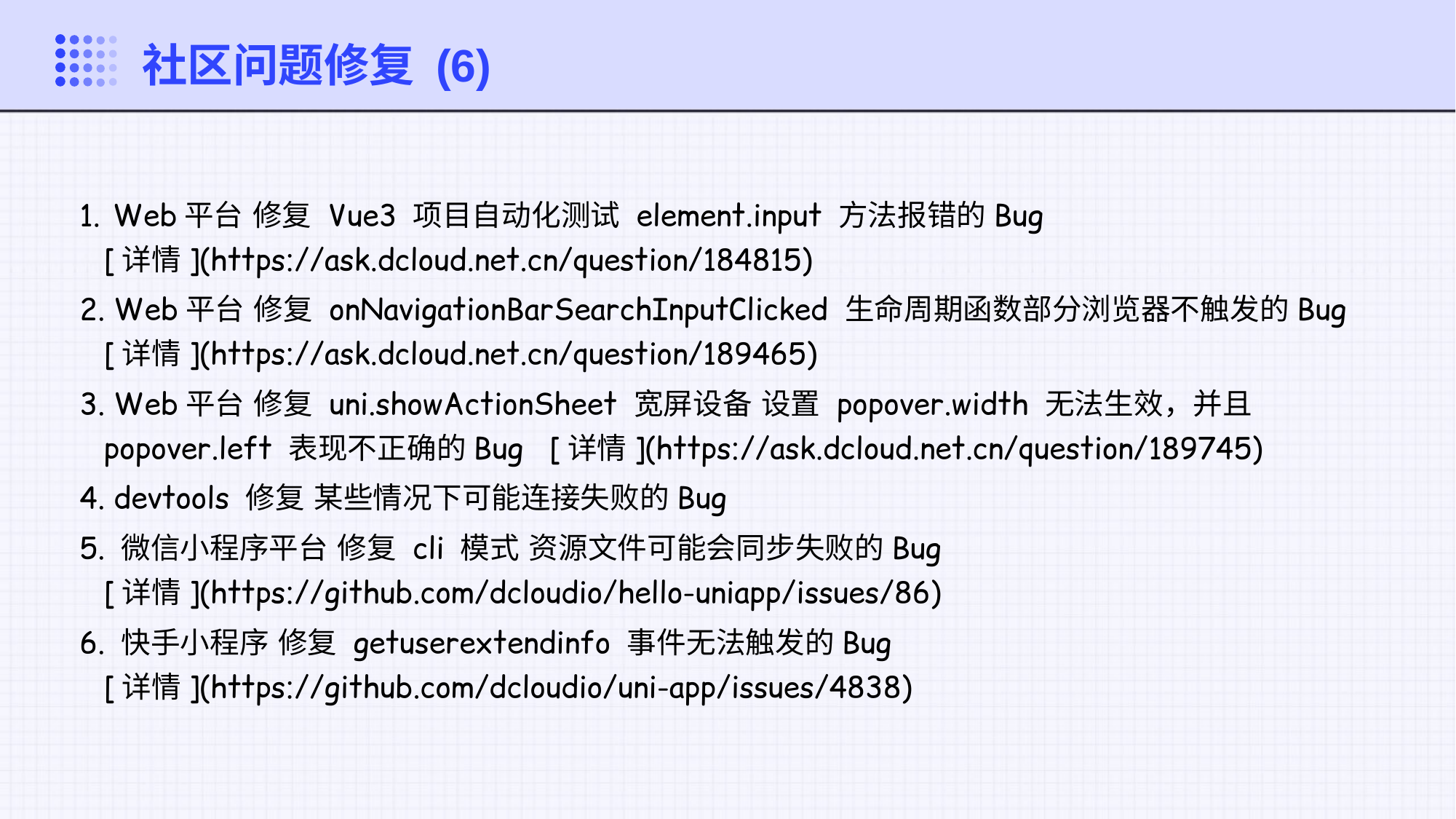

社区问题修复 (6)

 Web平台 修复 Vue3 项目自动化测试 element.input 方法报错的Bug [详情](https://ask.dcloud.net.cn/question/184815)
 Web平台 修复 onNavigationBarSearchInputClicked 生命周期函数部分浏览器不触发的Bug [详情](https://ask.dcloud.net.cn/question/189465)
 Web平台 修复 uni.showActionSheet 宽屏设备 设置 popover.width 无法生效，并且 popover.left 表现不正确的Bug	 [详情](https://ask.dcloud.net.cn/question/189745)
 devtools 修复 某些情况下可能连接失败的Bug
 微信小程序平台 修复 cli 模式 资源文件可能会同步失败的Bug [详情](https://github.com/dcloudio/hello-uniapp/issues/86)
 快手小程序 修复 getuserextendinfo 事件无法触发的Bug  [详情](https://github.com/dcloudio/uni-app/issues/4838)